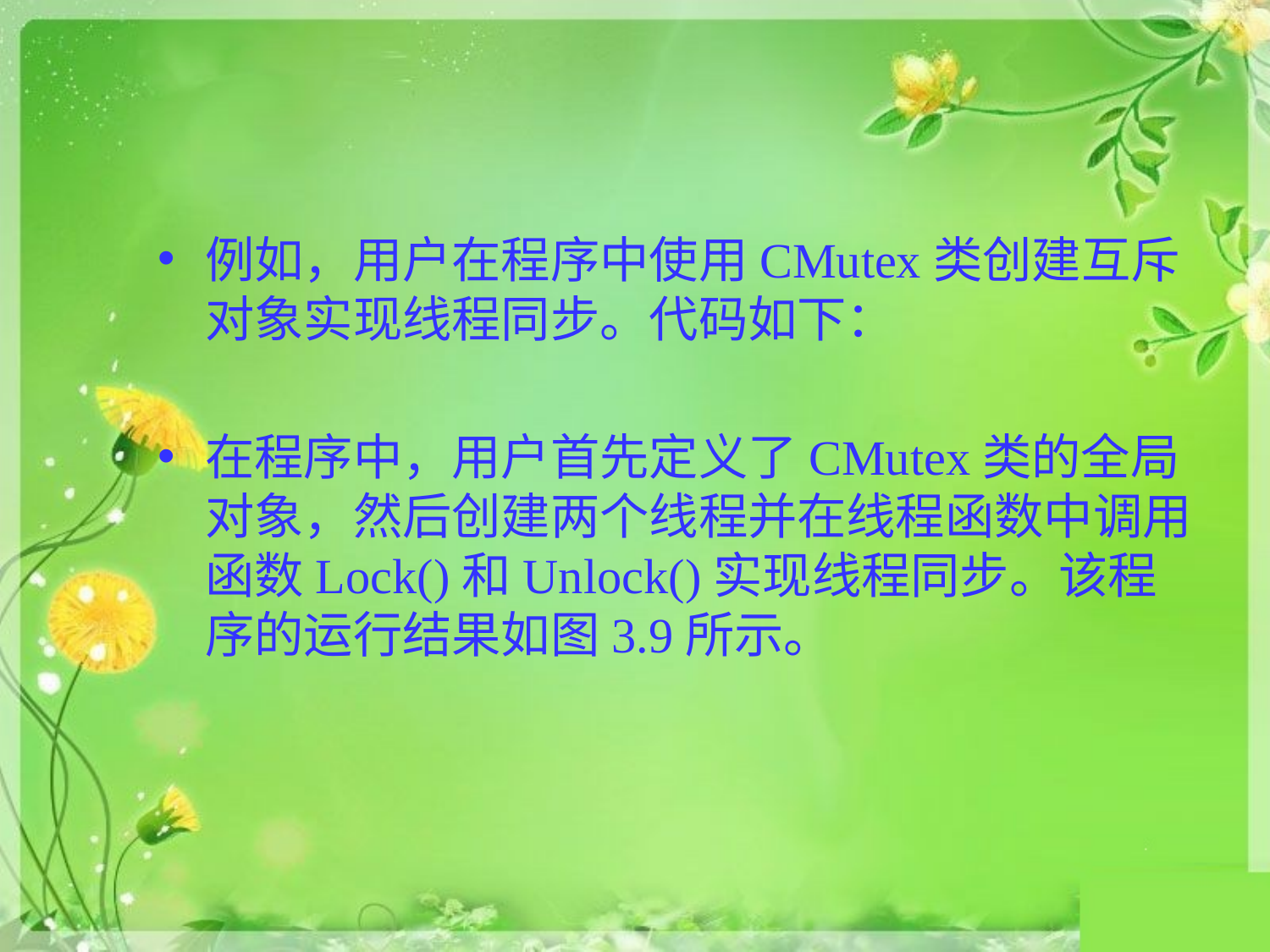

#
例如，用户在程序中使用CMutex类创建互斥对象实现线程同步。代码如下：

在程序中，用户首先定义了CMutex类的全局对象，然后创建两个线程并在线程函数中调用函数Lock()和Unlock()实现线程同步。该程序的运行结果如图3.9所示。